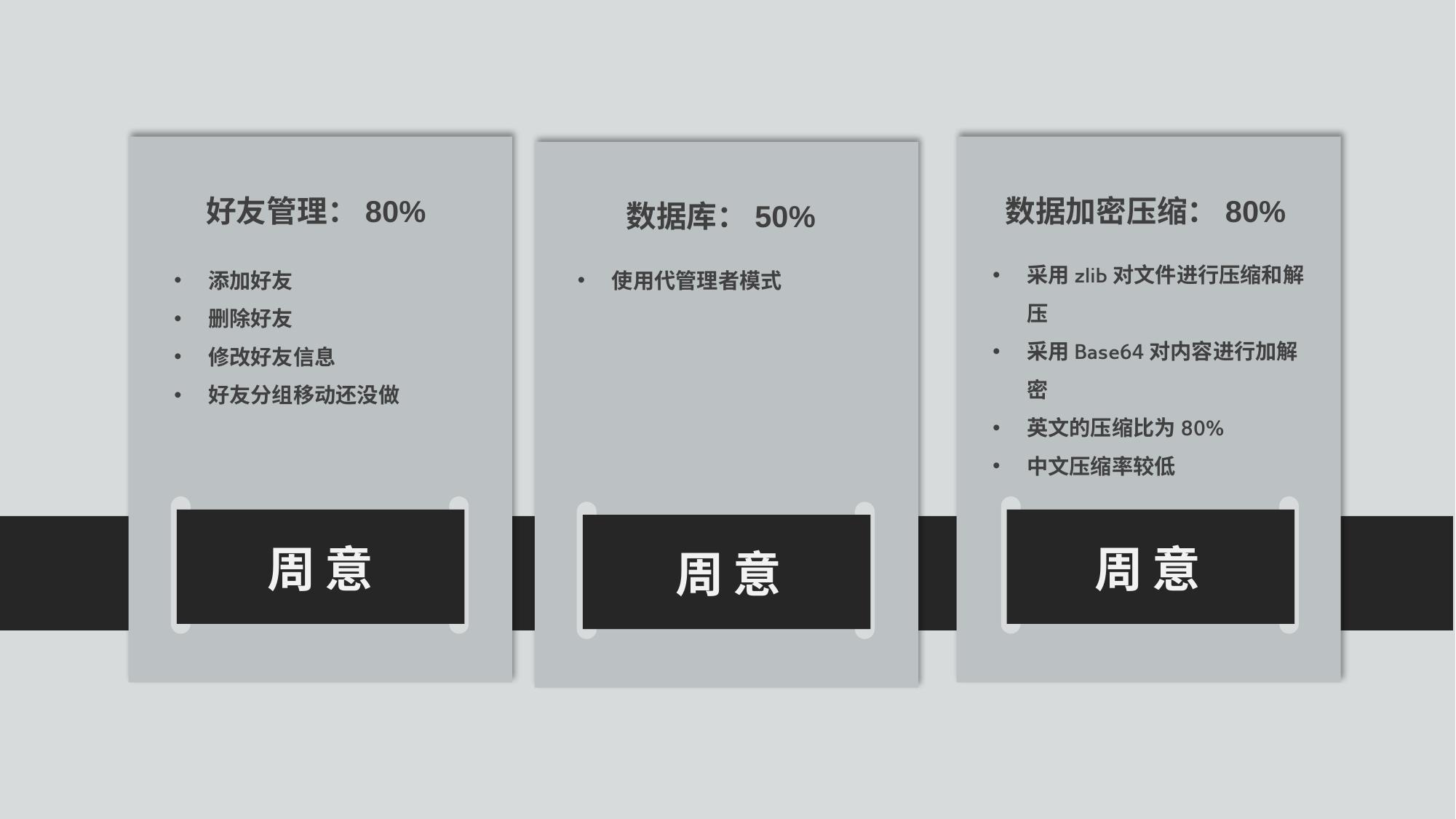

好友管理：80%

周意

数据加密压缩：80%
采用zlib对文件进行压缩和解压
采用Base64对内容进行加解密
英文的压缩比为80%
中文压缩率较低

周意

数据库：50%
使用代管理者模式

周意
添加好友
删除好友
修改好友信息
好友分组移动还没做